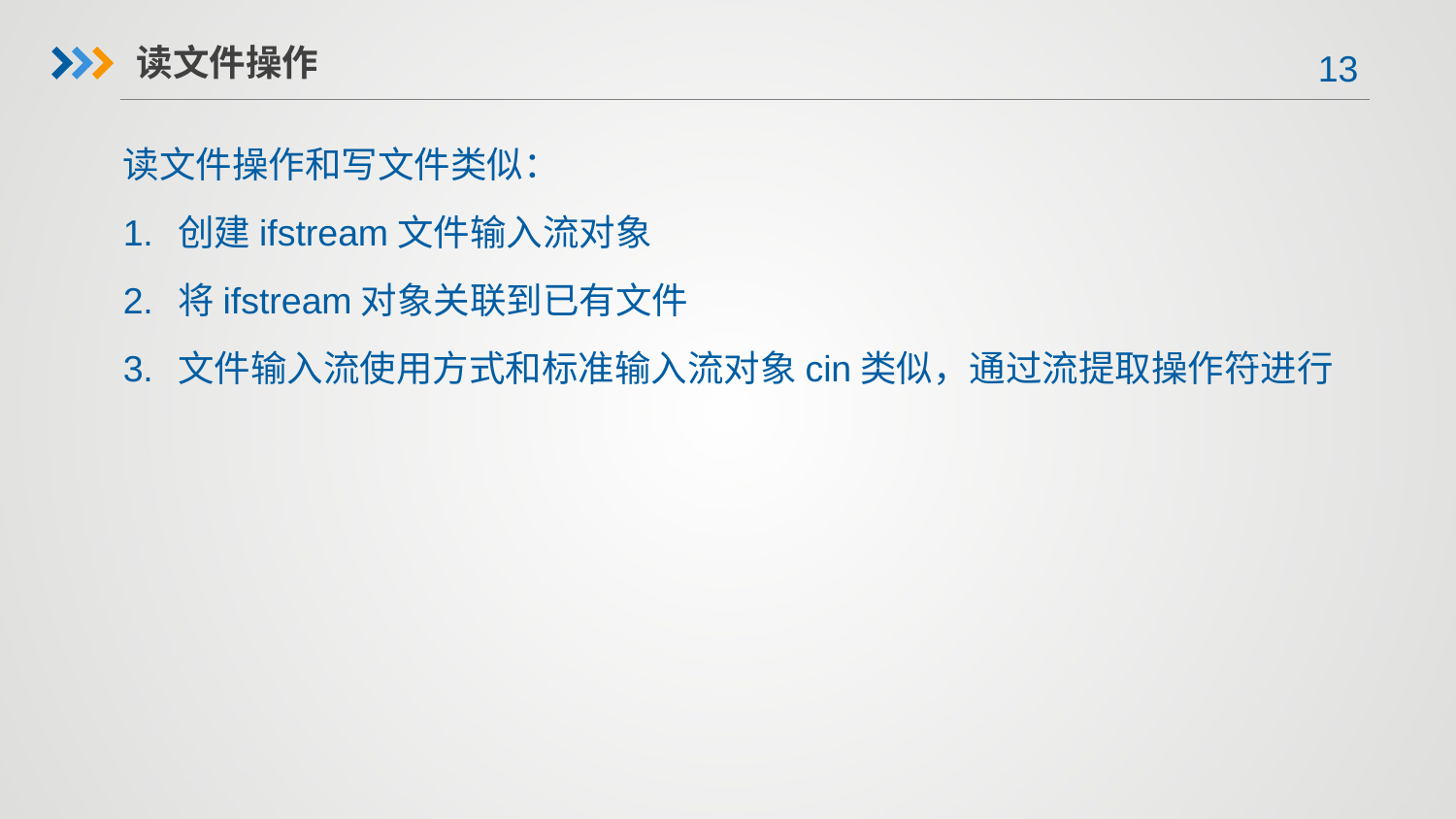

读文件操作
读文件操作和写文件类似：
创建ifstream文件输入流对象
将ifstream对象关联到已有文件
文件输入流使用方式和标准输入流对象cin类似，通过流提取操作符进行